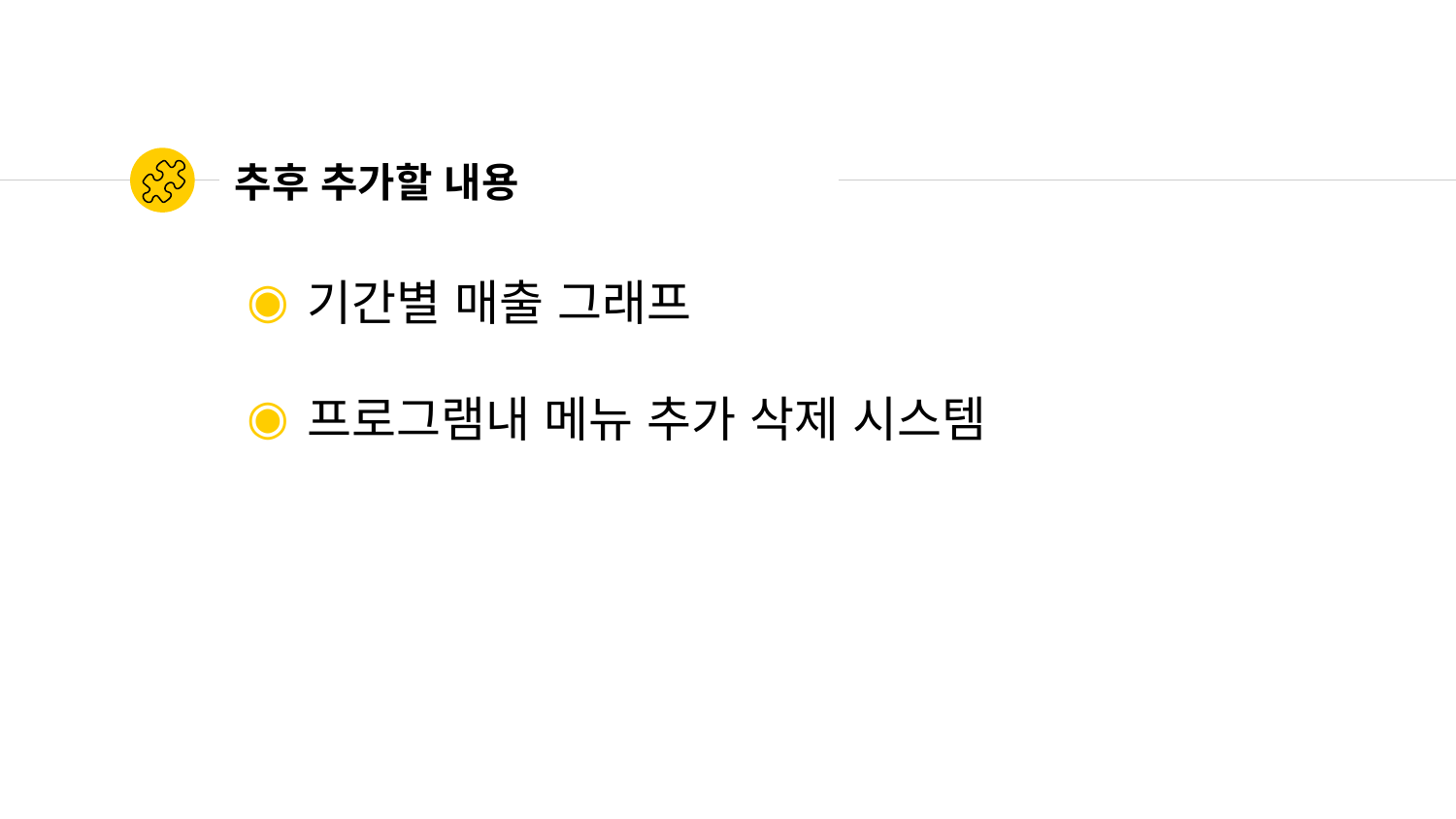

# 추후 추가할 내용

기간별 매출 그래프

프로그램내 메뉴 추가 삭제 시스템